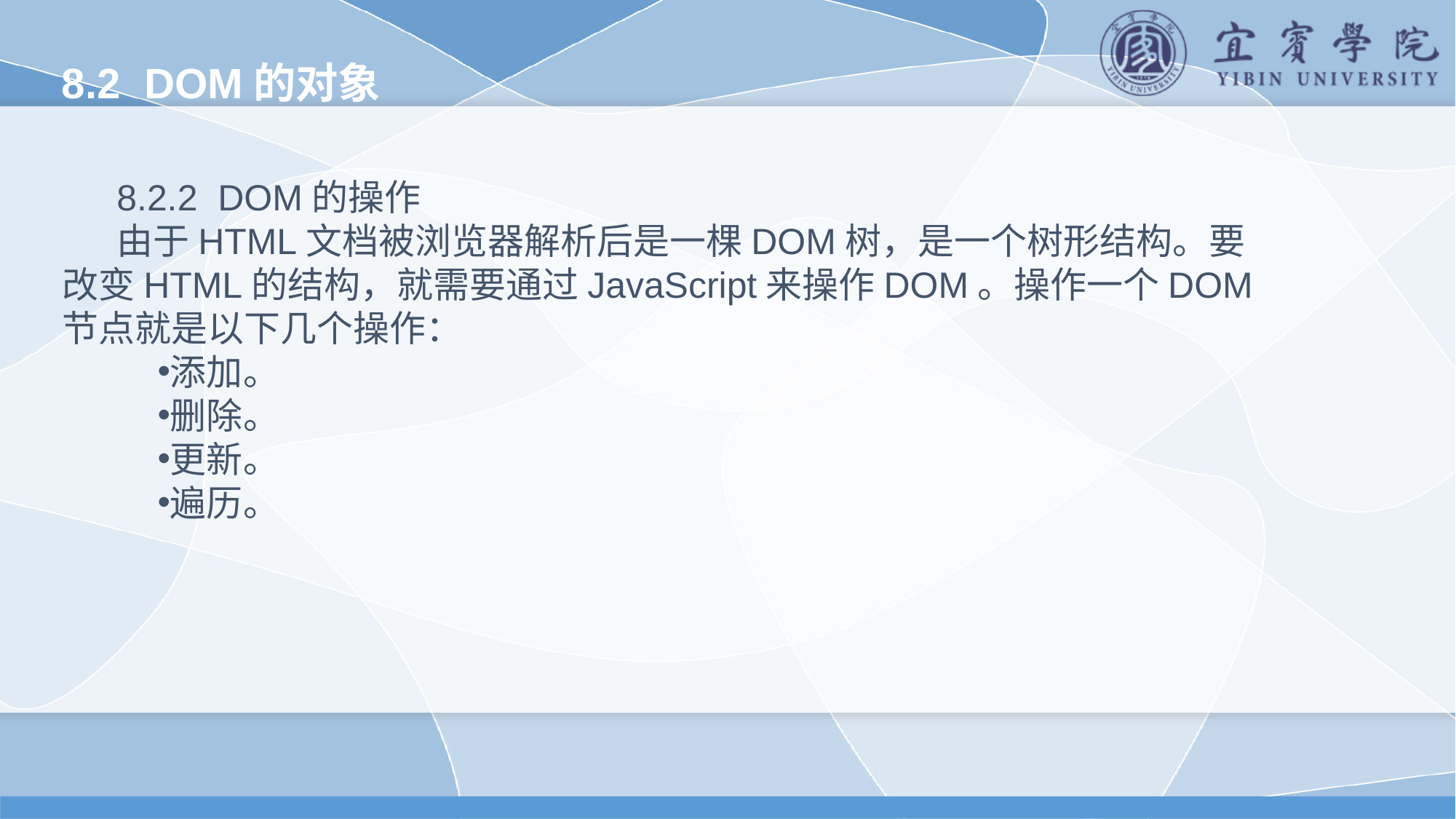

8.2  DOM的对象
8.2.2  DOM的操作
由于HTML文档被浏览器解析后是一棵DOM树，是一个树形结构。要改变HTML的结构，就需要通过JavaScript来操作DOM。操作一个DOM节点就是以下几个操作：
添加。
删除。
更新。
遍历。